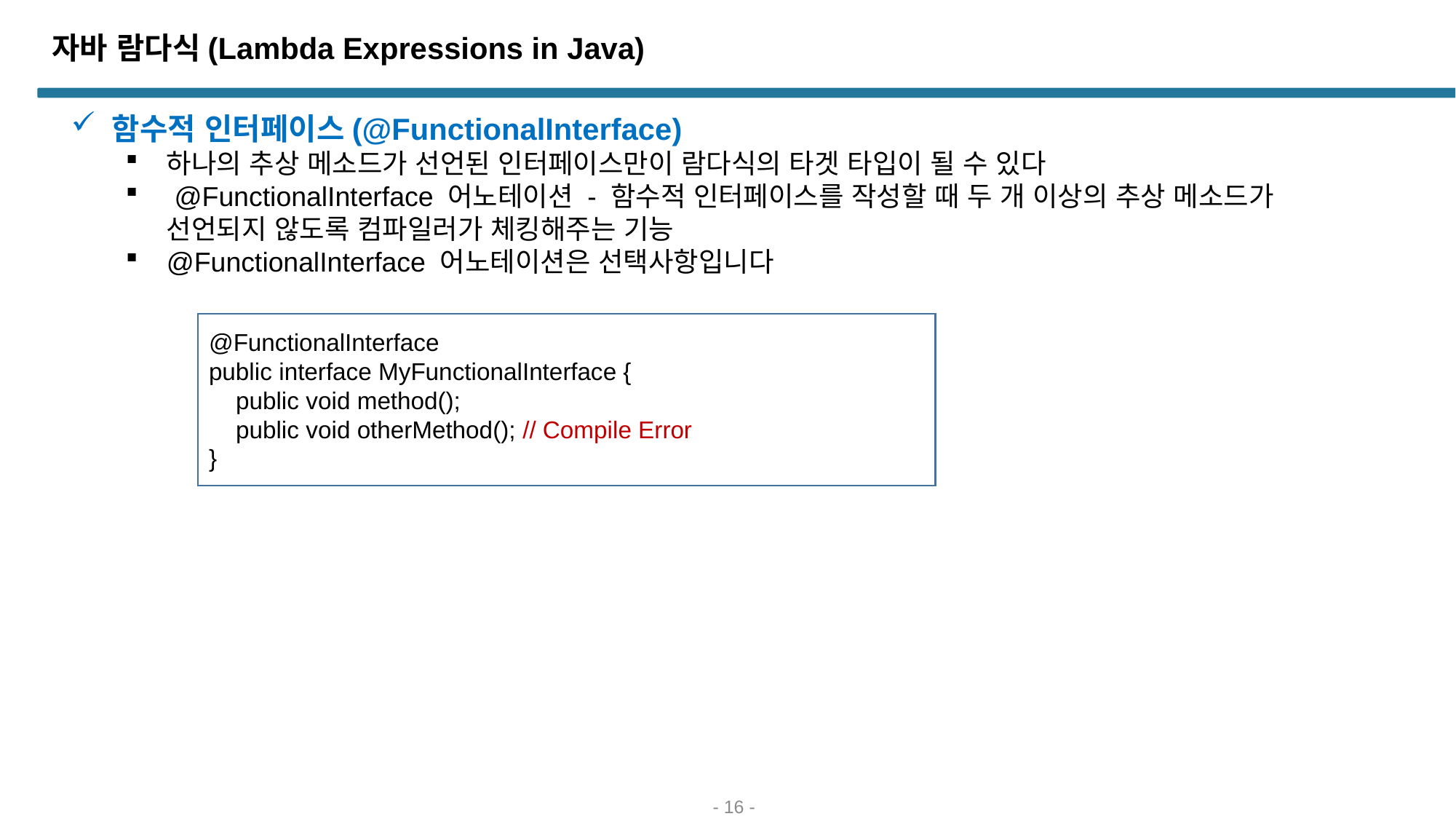

# 자바 람다식(Lambda Expressions in Java)
함수적 인터페이스(@FunctionalInterface)
하나의 추상 메소드가 선언된 인터페이스만이 람다식의 타겟 타입이 될 수 있다
 @FunctionalInterface 어노테이션 - 함수적 인터페이스를 작성할 때 두 개 이상의 추상 메소드가 선언되지 않도록 컴파일러가 체킹해주는 기능
@FunctionalInterface 어노테이션은 선택사항입니다
@FunctionalInterface
public interface MyFunctionalInterface {
    public void method();
    public void otherMethod(); // Compile Error
}
- 16 -